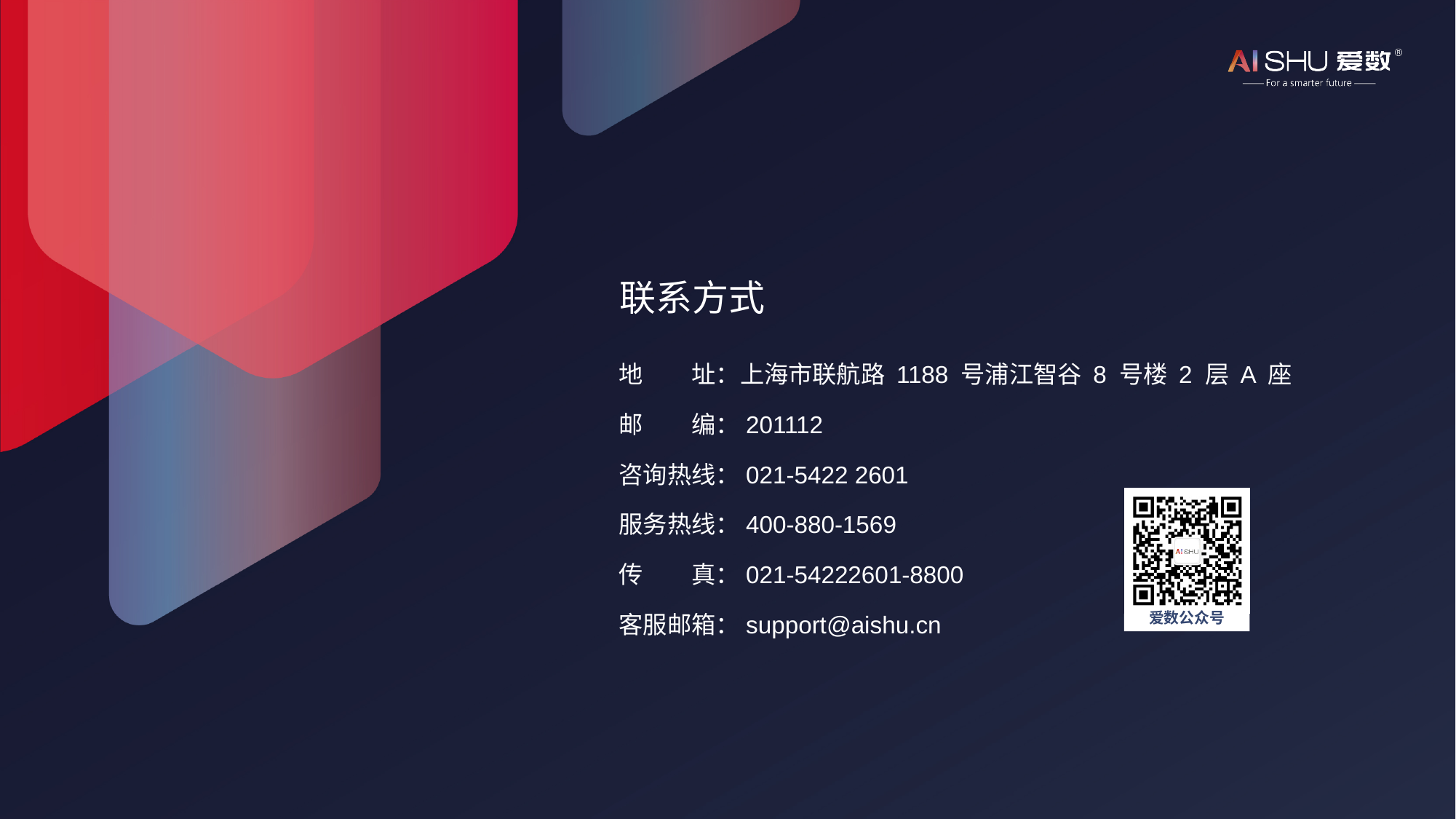

地　　址：上海市联航路 1188 号浦江智谷 8 号楼 2 层 A 座
邮　　编：201112
咨询热线：021-5422 2601
服务热线：400-880-1569
传　　真：021-54222601-8800
客服邮箱：support@aishu.cn